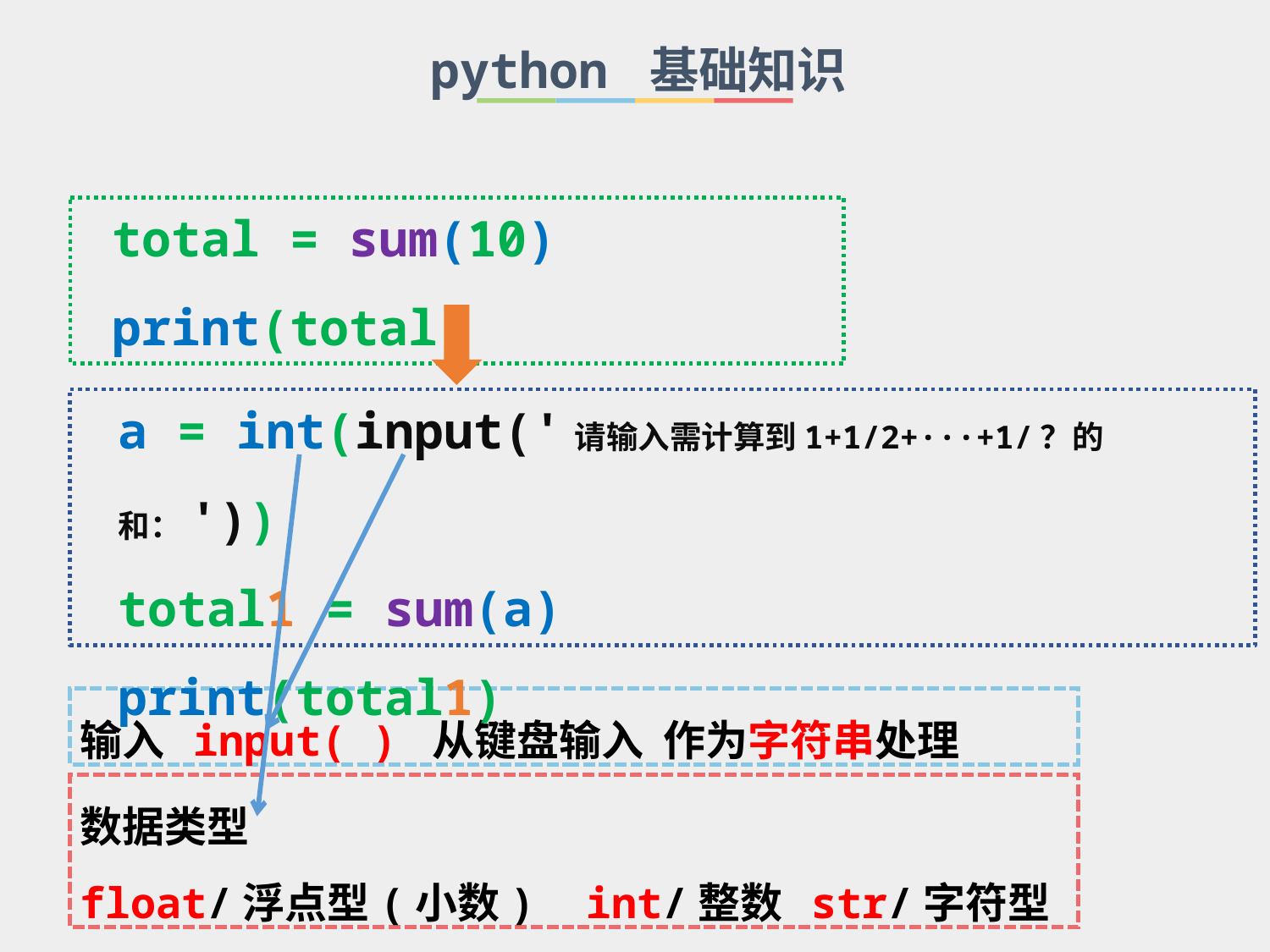

python 基础知识

total = sum(10)
print(total)

a = int(input('请输入需计算到1+1/2+···+1/？的和：'))
total1 = sum(a)
print(total1)

输入  input( ) 从键盘输入  作为字符串处理
数据类型
float/浮点型(小数)  int/整数  str/字符型